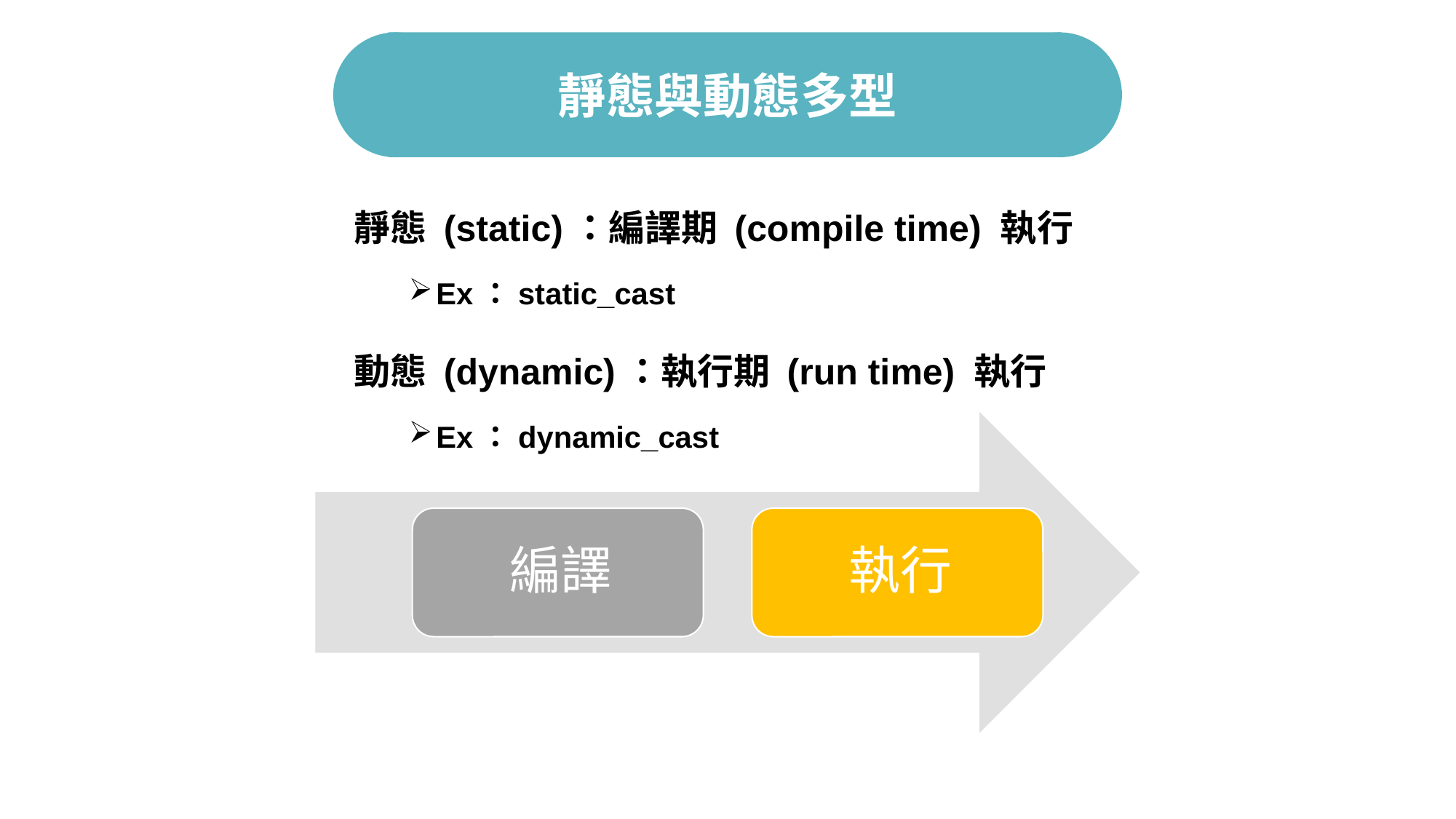

# 靜態與動態多型
靜態 (static)：編譯期 (compile time) 執行
Ex：static_cast
動態 (dynamic)：執行期 (run time) 執行
Ex：dynamic_cast

編譯
執行